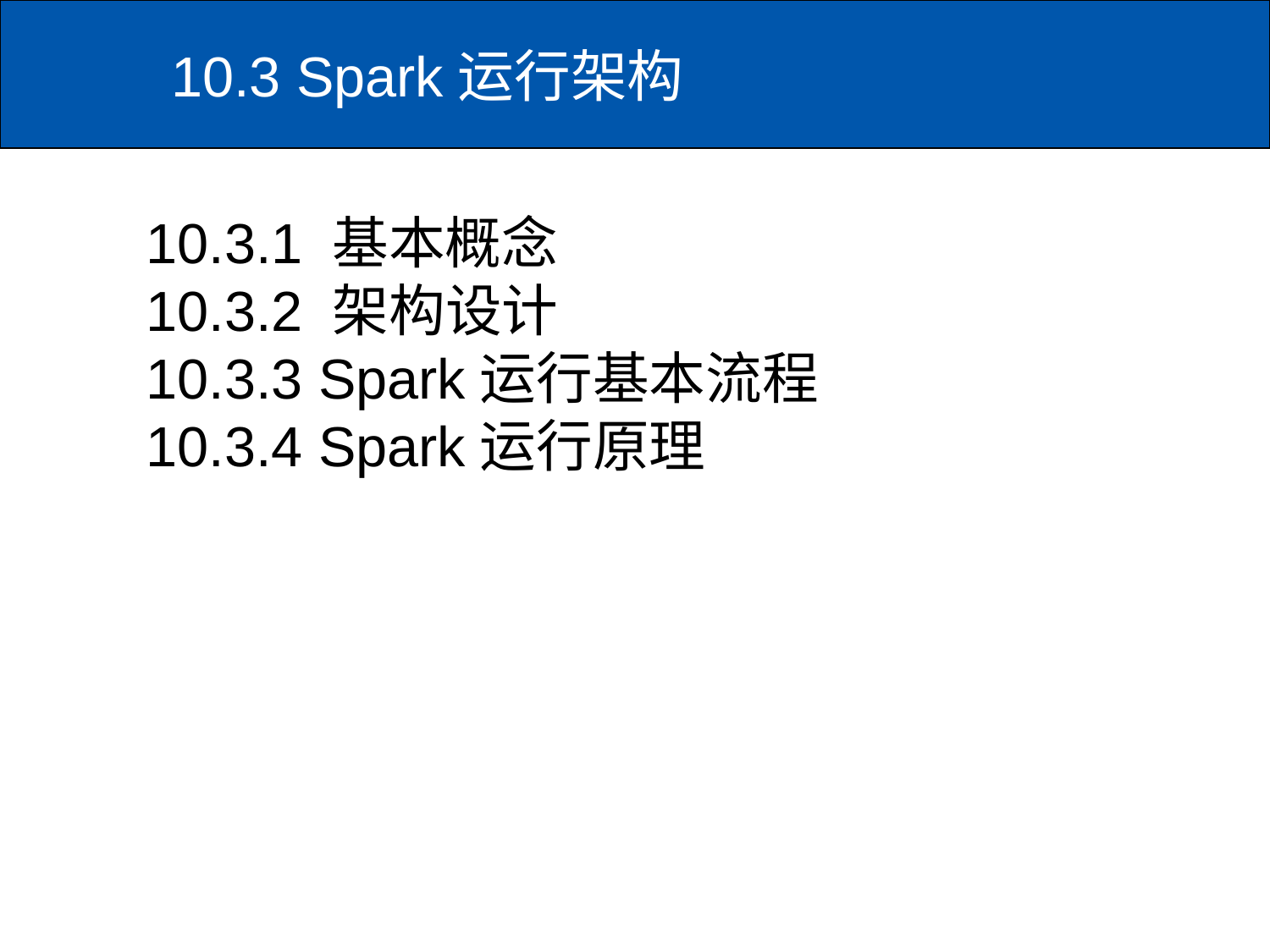

# 10.3 Spark运行架构
10.3.1 基本概念
10.3.2 架构设计
10.3.3 Spark运行基本流程
10.3.4 Spark运行原理